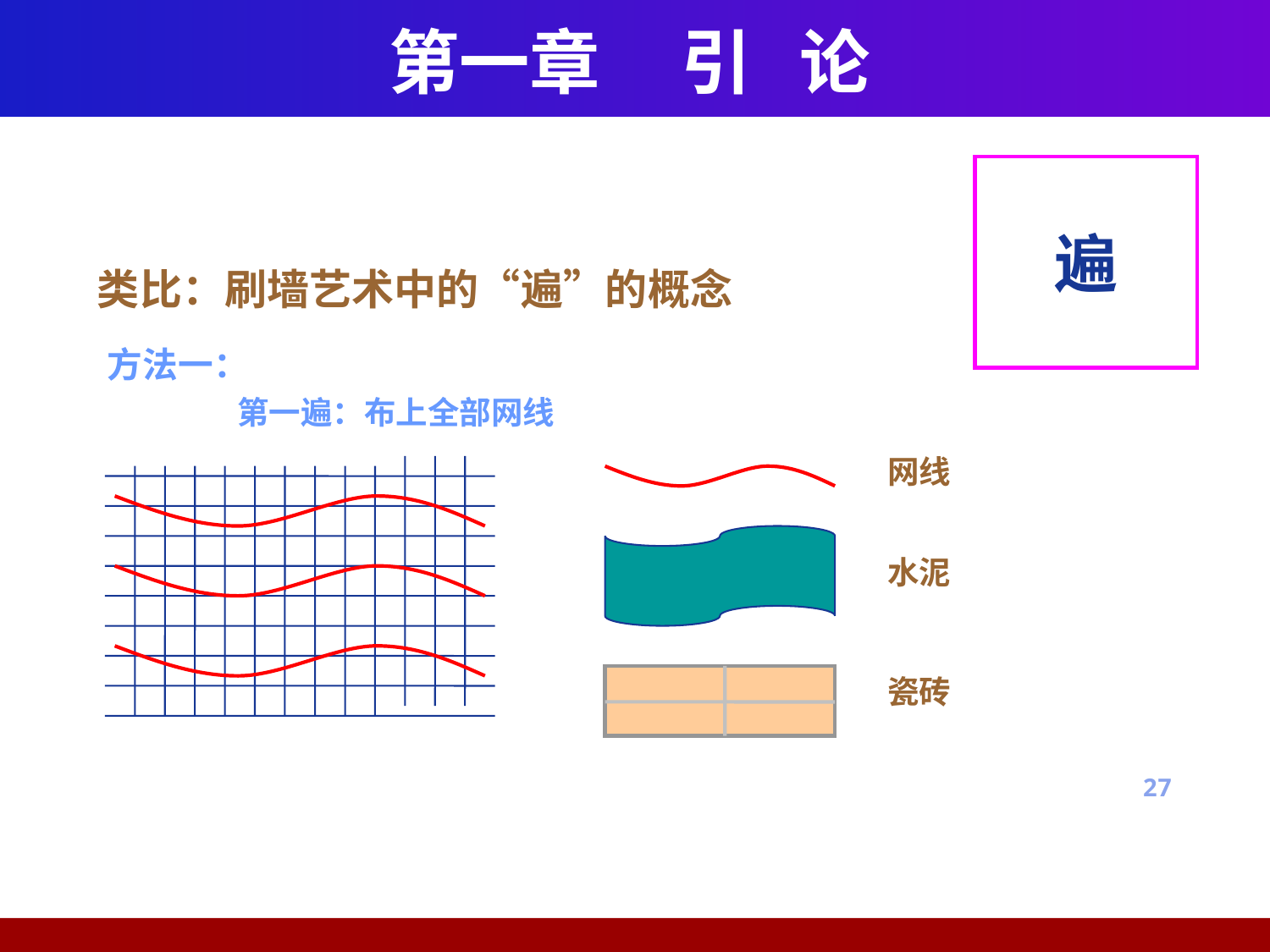

# 第一章     引   论
遍
类比：刷墙艺术中的“遍”的概念
方法一：
第一遍：布上全部网线
网线

水泥

瓷砖

27